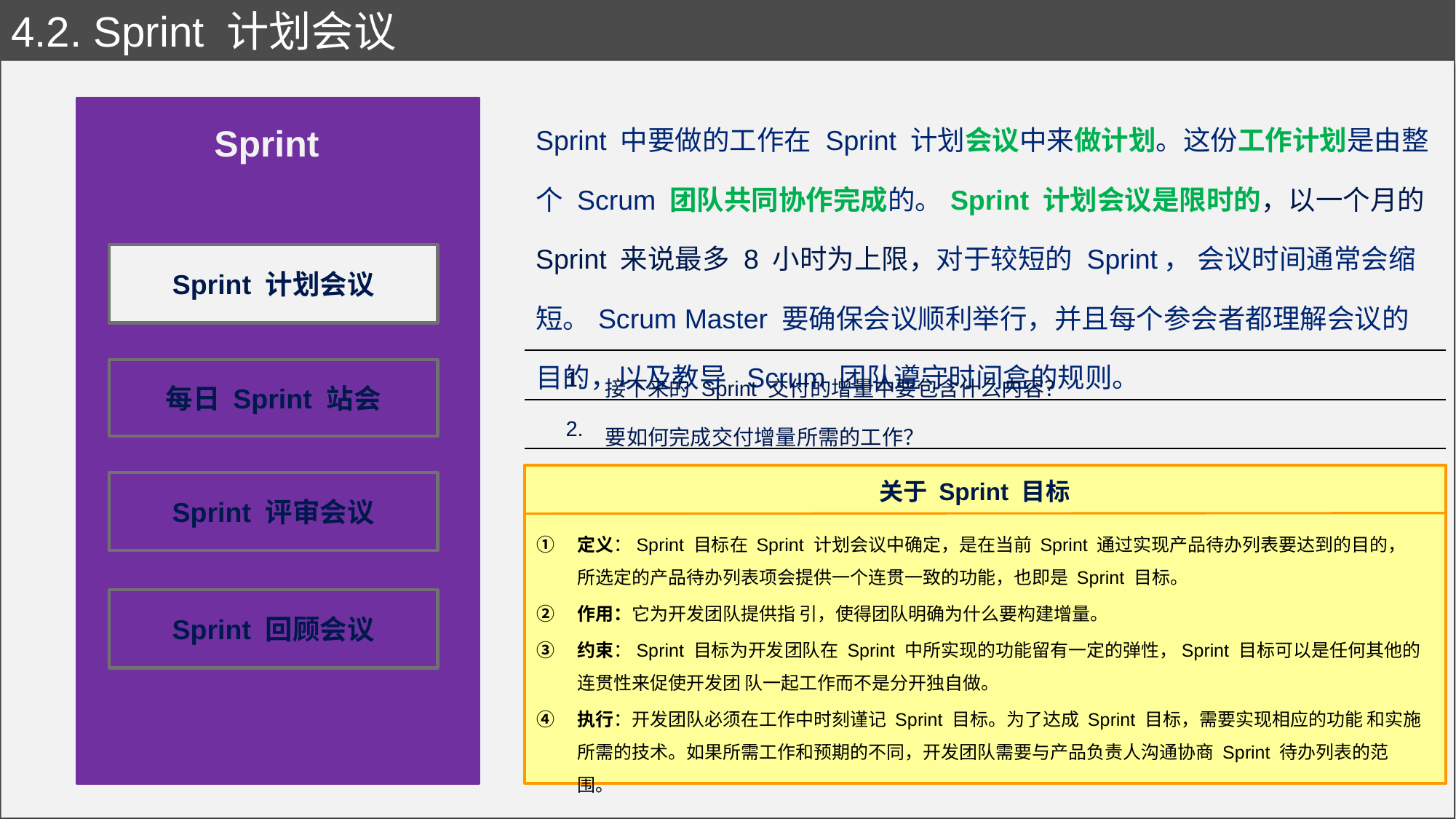

# 4.2. Sprint 计划会议
| Sprint 中要做的工作在 Sprint 计划会议中来做计划。这份工作计划是由整个 Scrum 团队共同协作完成的。Sprint 计划会议是限时的，以一个月的 Sprint 来说最多 8 小时为上限，对于较短的 Sprint， 会议时间通常会缩短。Scrum Master 要确保会议顺利举行，并且每个参会者都理解会议的目的，以及教导 Scrum 团队遵守时间盒的规则。 |  |
| --- | --- |
| 1. | 接下来的 Sprint 交付的增量中要包含什么内容？ |
| 2. | 要如何完成交付增量所需的工作？ |

Sprint
Sprint 计划会议
每日 Sprint 站会

关于 Sprint 目标
Sprint 评审会议
定义：Sprint 目标在 Sprint 计划会议中确定，是在当前 Sprint 通过实现产品待办列表要达到的目的，所选定的产品待办列表项会提供一个连贯一致的功能，也即是 Sprint 目标。
作用：它为开发团队提供指 引，使得团队明确为什么要构建增量。
约束：Sprint 目标为开发团队在 Sprint 中所实现的功能留有一定的弹性，Sprint 目标可以是任何其他的连贯性来促使开发团 队一起工作而不是分开独自做。
执行：开发团队必须在工作中时刻谨记 Sprint 目标。为了达成 Sprint 目标，需要实现相应的功能 和实施所需的技术。如果所需工作和预期的不同，开发团队需要与产品负责人沟通协商 Sprint 待办列表的范围。
Sprint 回顾会议